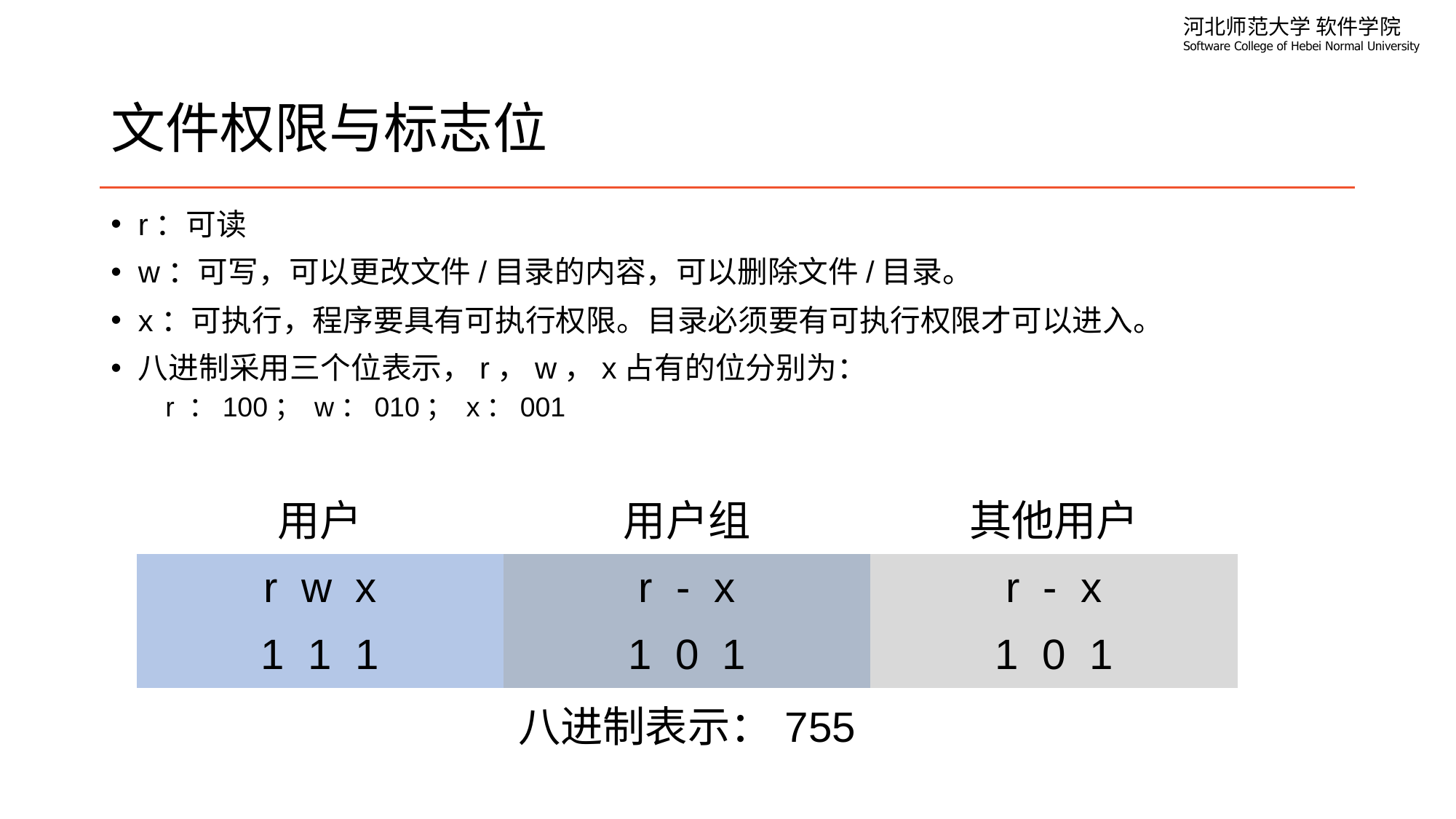

# 文件权限与标志位
r：可读
w：可写，可以更改文件/目录的内容，可以删除文件/目录。
x：可执行，程序要具有可执行权限。目录必须要有可执行权限才可以进入。
八进制采用三个位表示，r，w，x占有的位分别为：
r ：100； w：010； x：001

| 用户 | 用户组 | 其他用户 |
| --- | --- | --- |
| r w x | r - x | r - x |
| 1 1 1 | 1 0 1 | 1 0 1 |
| 八进制表示：755 |  |  |